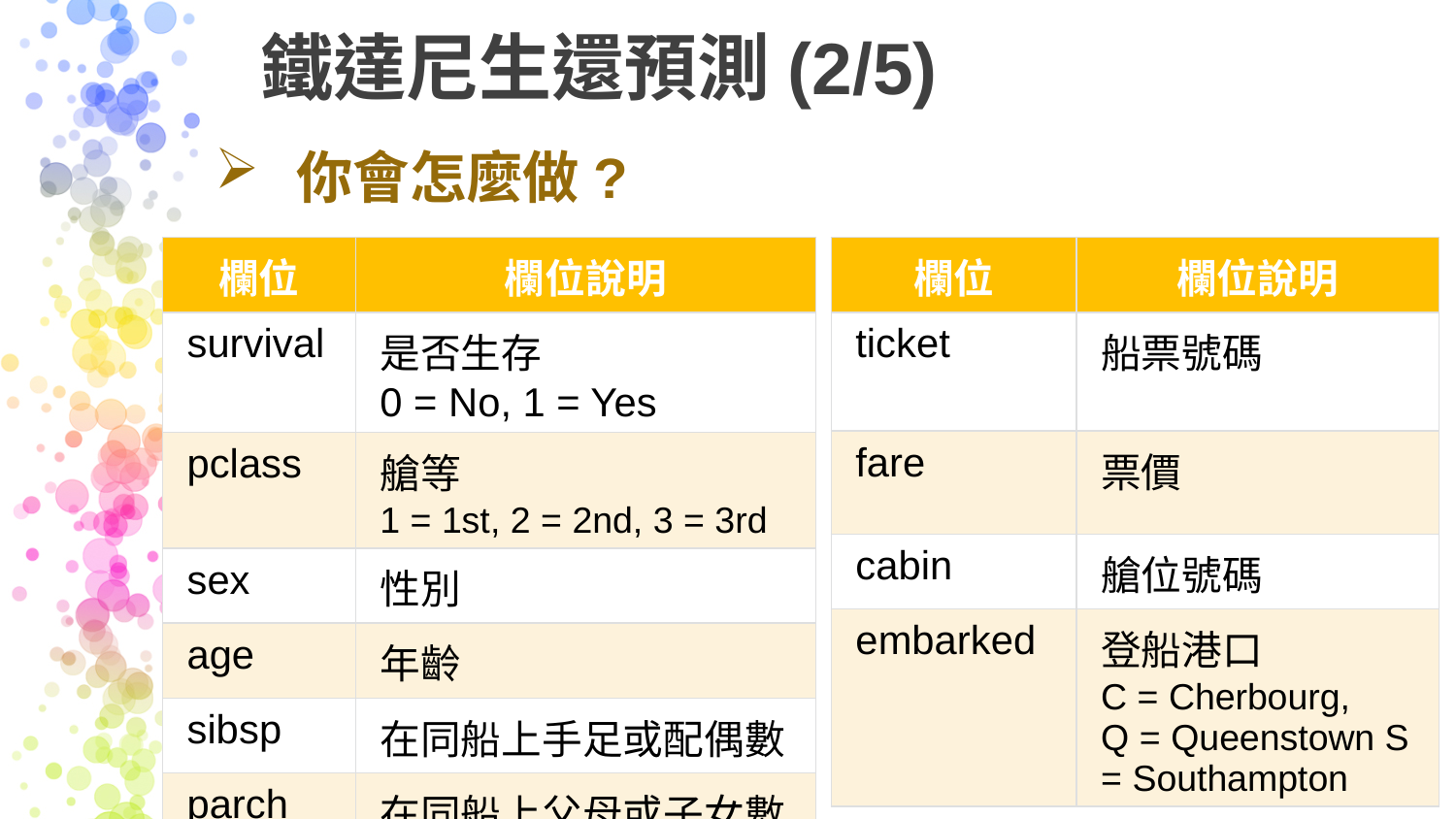

# 鐵達尼生還預測(2/5)
你會怎麼做?
| 欄位 | 欄位說明 |
| --- | --- |
| survival | 是否生存 0 = No, 1 = Yes |
| pclass | 艙等 1 = 1st, 2 = 2nd, 3 = 3rd |
| sex | 性別 |
| age | 年齡 |
| sibsp | 在同船上手足或配偶數 |
| parch | 在同船上父母或子女數 |
| 欄位 | 欄位說明 |
| --- | --- |
| ticket | 船票號碼 |
| fare | 票價 |
| cabin | 艙位號碼 |
| embarked | 登船港口 C = Cherbourg, Q = Queenstown S = Southampton |